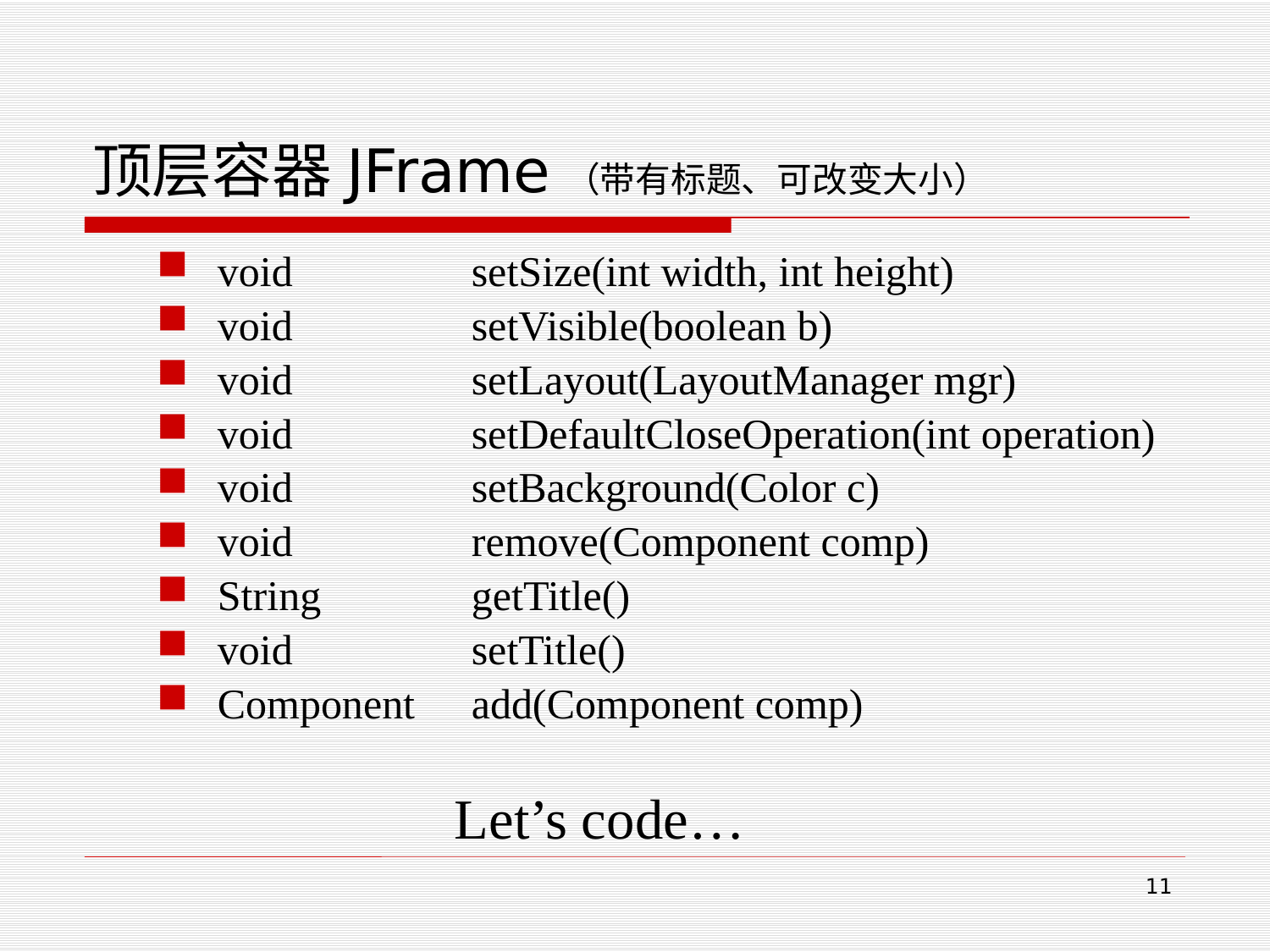

# 顶层容器JFrame（带有标题、可改变大小）
void 		setSize(int width, int height)
void 		setVisible(boolean b)
void 		setLayout(LayoutManager mgr)
void		setDefaultCloseOperation(int operation)
void		setBackground(Color c)
void		remove(Component comp)
String		getTitle()
void		setTitle()
Component	add(Component comp)

Let’s code…
11